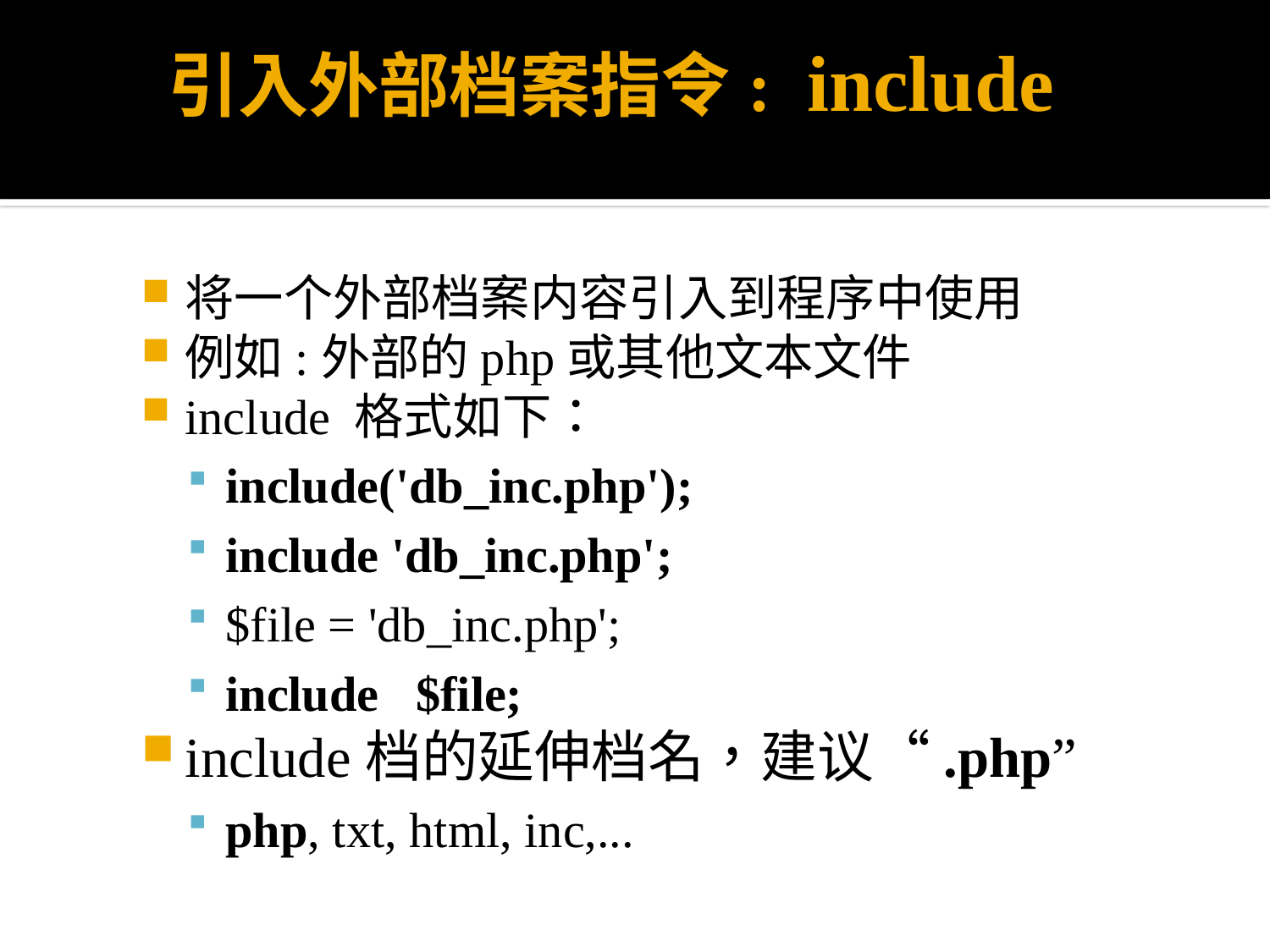

引入外部档案指令:  include
将一个外部档案内容引入到程序中使用
例如:外部的php或其他文本文件
include 格式如下：
include('db_inc.php');
include 'db_inc.php';
$file = 'db_inc.php';
include   $file;
include档的延伸档名，建议“.php”
php, txt, html, inc,...